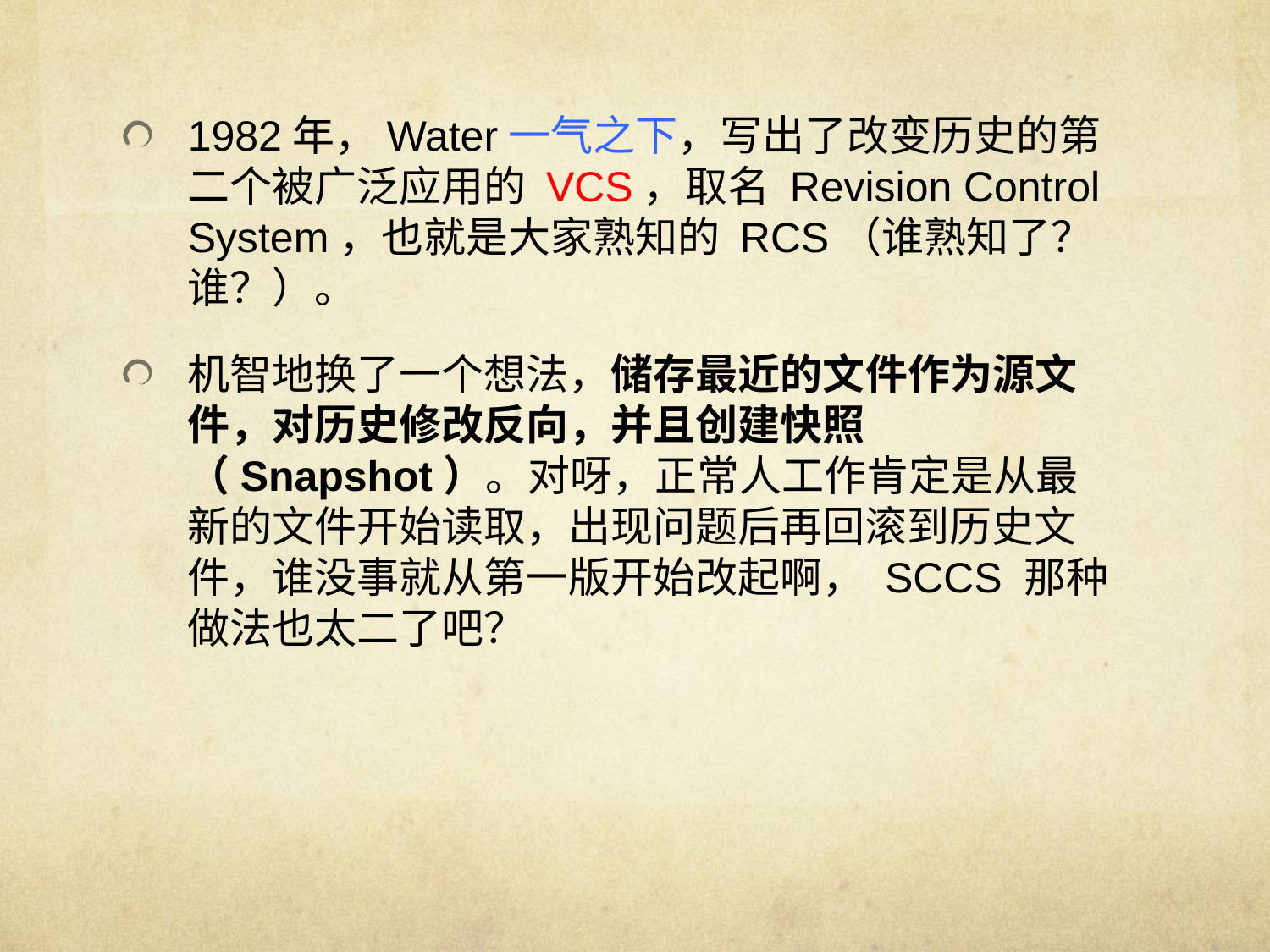

1982年，Water一气之下，写出了改变历史的第二个被广泛应用的 VCS，取名 Revision Control System，也就是大家熟知的 RCS（谁熟知了？谁？）。
机智地换了一个想法，储存最近的文件作为源文件，对历史修改反向，并且创建快照（Snapshot）。对呀，正常人工作肯定是从最新的文件开始读取，出现问题后再回滚到历史文件，谁没事就从第一版开始改起啊， SCCS 那种做法也太二了吧？